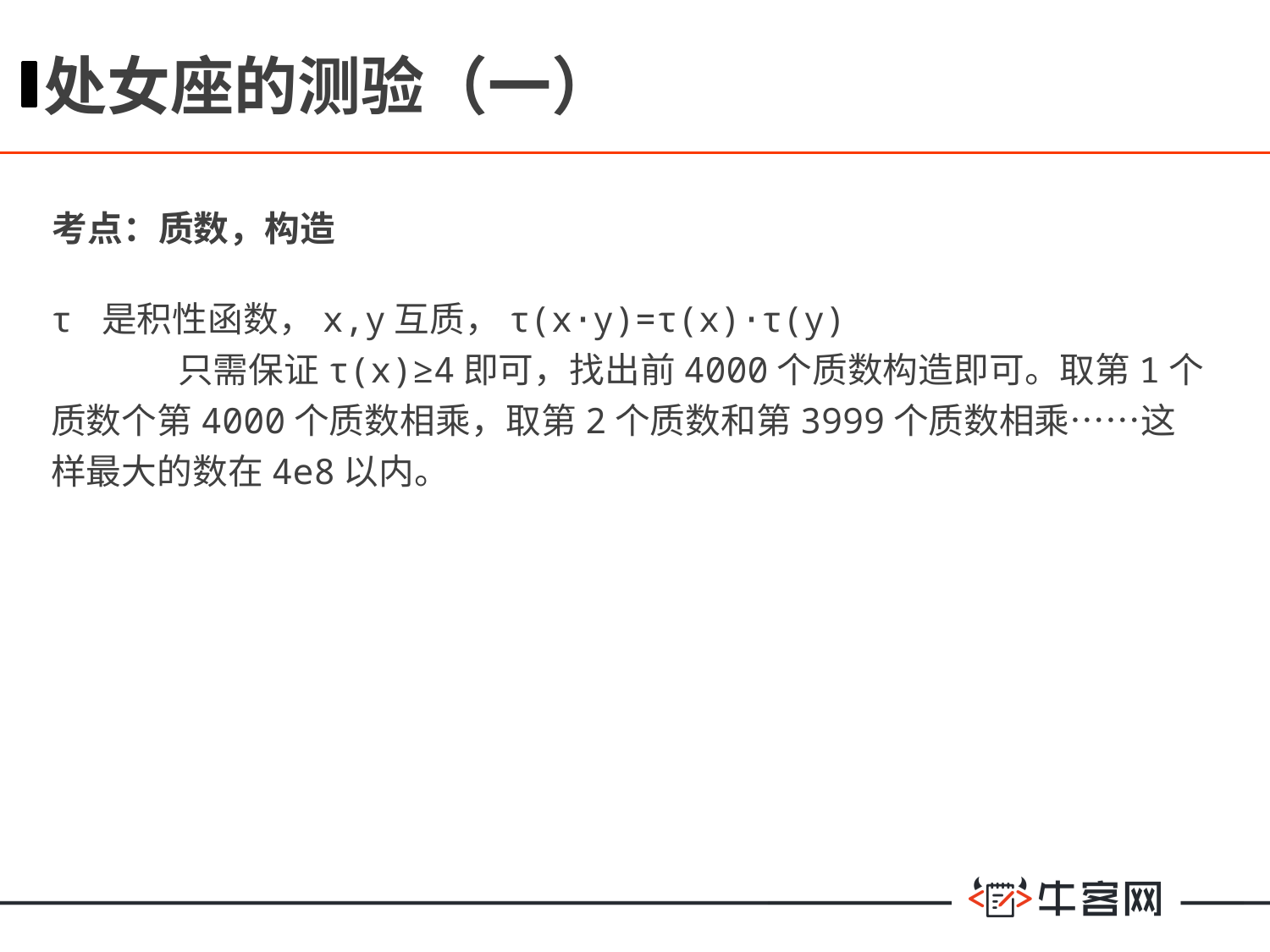

处女座的测验（一）

考点：质数，构造
τ 是积性函数，x,y互质，τ(x⋅y)=τ(x)⋅τ(y)
	只需保证τ(x)≥4即可，找出前4000个质数构造即可。取第1个质数个第4000个质数相乘，取第2个质数和第3999个质数相乘……这样最大的数在4e8以内。